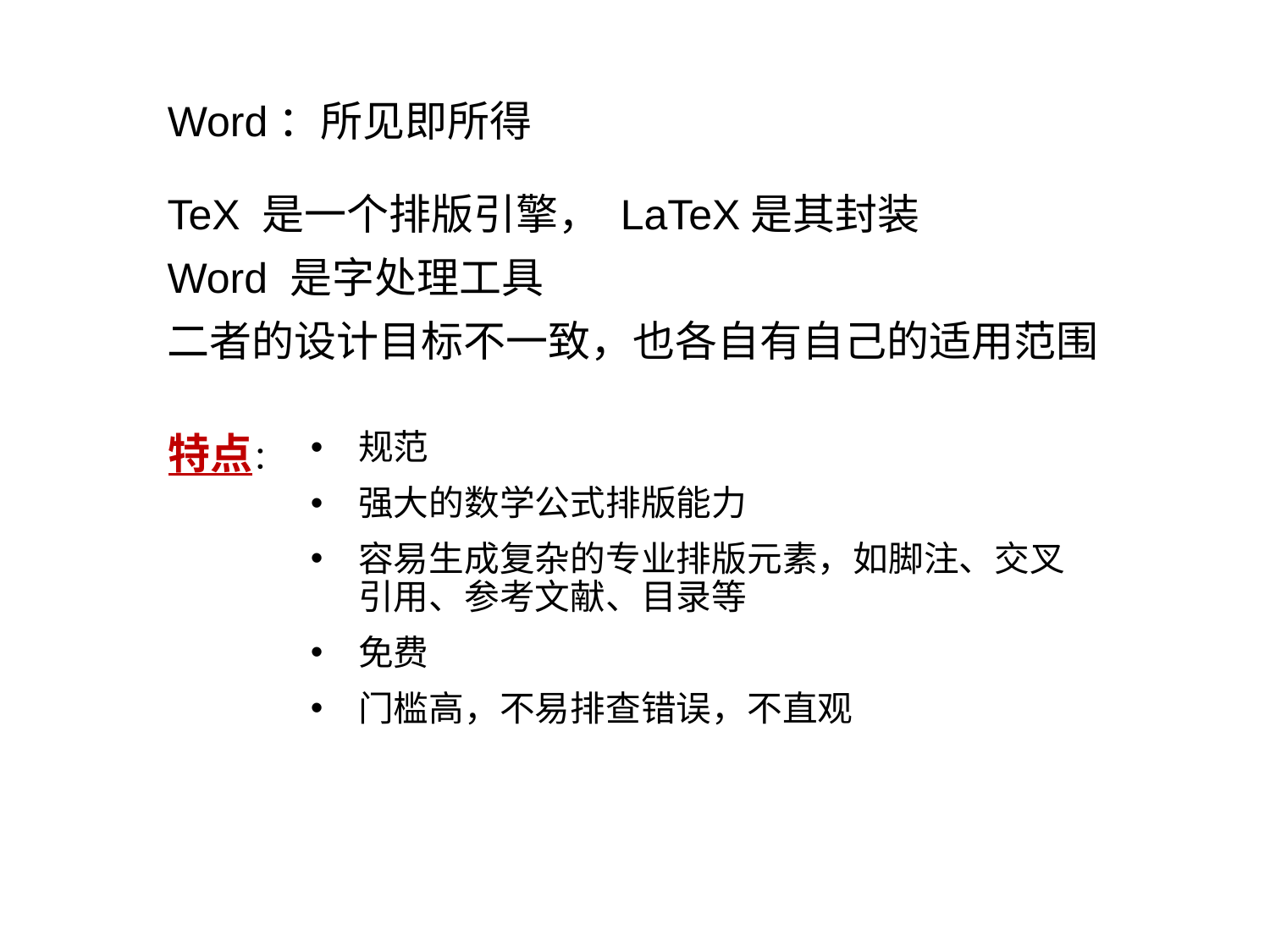

Word：所见即所得
TeX 是一个排版引擎， LaTeX是其封装
Word 是字处理工具
二者的设计目标不一致，也各自有自己的适用范围
特点：
规范
强大的数学公式排版能力
容易生成复杂的专业排版元素，如脚注、交叉引用、参考文献、目录等
免费
门槛高，不易排查错误，不直观